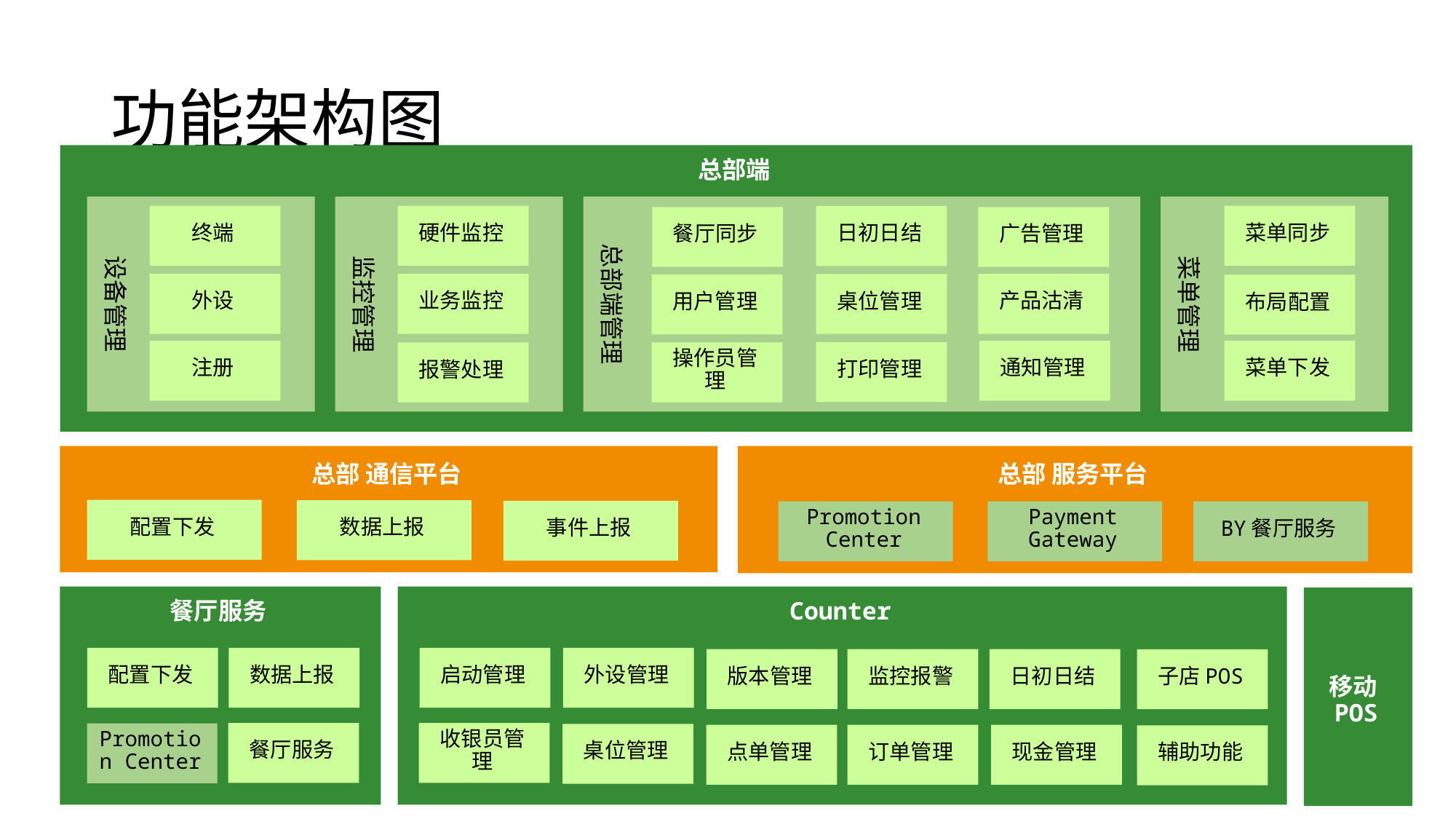

# 功能架构图
总部端
设备管理
监控管理
总部端管理
菜单管理
终端
硬件监控
菜单同步
日初日结
餐厅同步
广告管理
外设
业务监控
产品沽清
桌位管理
用户管理
布局配置
注册
通知管理
菜单下发
打印管理
报警处理
操作员管理
总部 通信平台
总部 服务平台
配置下发
数据上报
事件上报
Promotion Center
Payment Gateway
BY餐厅服务
Counter
餐厅服务
移动POS
配置下发
数据上报
启动管理
外设管理
版本管理
监控报警
日初日结
子店POS
餐厅服务
收银员管理
Promotion Center
桌位管理
点单管理
订单管理
现金管理
辅助功能